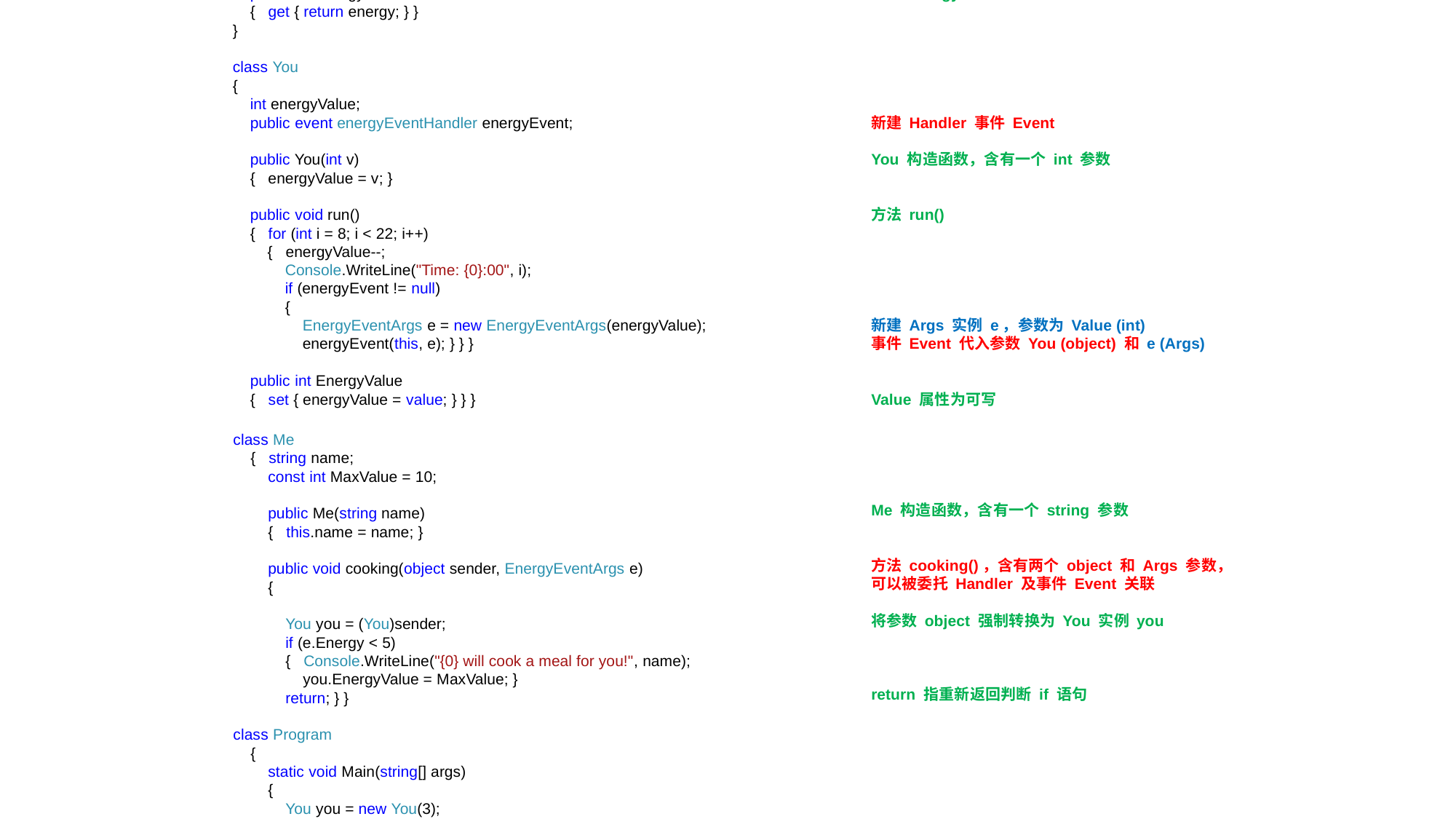

public delegate void energyEventHandler(object sender, EnergyEventArgs e);
    public class EnergyEventArgs: EventArgs
    {
        int energy;
        public EnergyEventArgs(int energy)
        {   this.energy = energy; }
        public int Energy
        {   get { return energy; } }
    }
    class You
    {
        int energyValue;
        public event energyEventHandler energyEvent;
        public You(int v)
        {   energyValue = v; }

        public void run()
        {   for (int i = 8; i < 22; i++)
            {   energyValue--;
                Console.WriteLine("Time: {0}:00", i);
                if (energyEvent != null)
                {
                    EnergyEventArgs e = new EnergyEventArgs(energyValue);
                    energyEvent(this, e); } } }

        public int EnergyValue
        {   set { energyValue = value; } } }
委托 Handler 中含有两个 object 和 Args 参数
委托参数类 Args

Args 构造函数，含有一个 int 参数

参数 energy 可读

新建 Handler 事件 Event

You 构造函数，含有一个 int 参数

方法 run()

新建 Args 实例 e，参数为 Value (int)
事件 Event 代入参数 You (object) 和 e (Args)

Value 属性为可写

Me 构造函数，含有一个 string 参数

方法 cooking()，含有两个 object 和 Args 参数，
可以被委托 Handler 及事件 Event 关联

将参数 object 强制转换为 You 实例 you

return 指重新返回判断 if 语句

将 me.cooking 方法注册到 you.Event 事件上
class Me
    {   string name;
        const int MaxValue = 10;

        public Me(string name)
        {   this.name = name; }

        public void cooking(object sender, EnergyEventArgs e)
        {

            You you = (You)sender;
            if (e.Energy < 5)
            {   Console.WriteLine("{0} will cook a meal for you!", name);
                you.EnergyValue = MaxValue; }
            return; } }

class Program
    {
        static void Main(string[] args)
        {
            You you = new You(3);
            Me me1 = new Me("贝贝");
            Me me2 = new Me("晶晶");

            you.energyEvent += me1.cooking;
            you.energyEvent += me2.cooking;
            you.run();
            Console.ReadLine(); } }